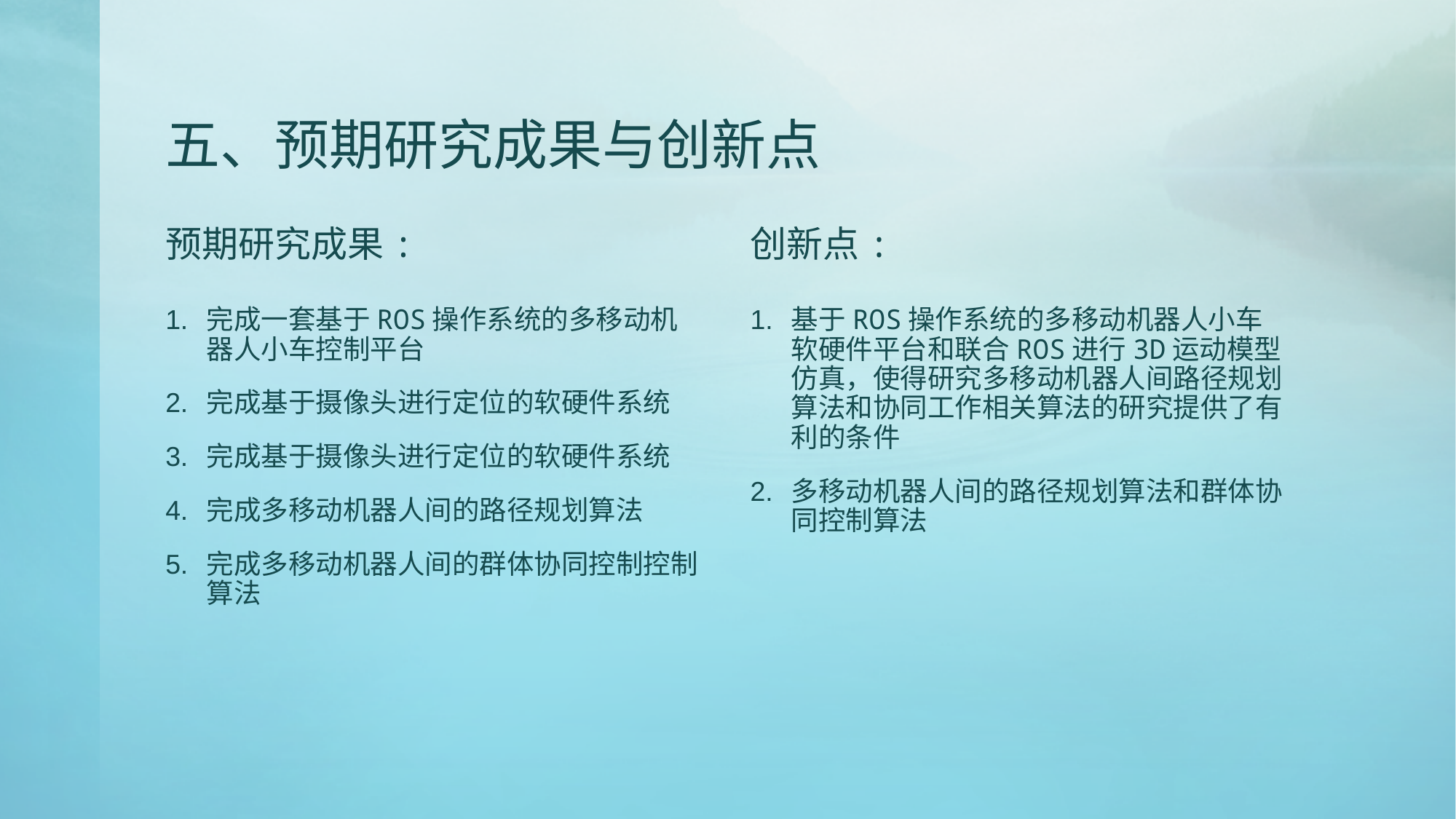

# 五、预期研究成果与创新点
预期研究成果:
创新点:
完成一套基于ROS操作系统的多移动机器人小车控制平台
完成基于摄像头进行定位的软硬件系统
完成基于摄像头进行定位的软硬件系统
完成多移动机器人间的路径规划算法
完成多移动机器人间的群体协同控制控制算法

基于ROS操作系统的多移动机器人小车软硬件平台和联合ROS进行3D运动模型仿真，使得研究多移动机器人间路径规划算法和协同工作相关算法的研究提供了有利的条件
多移动机器人间的路径规划算法和群体协同控制算法